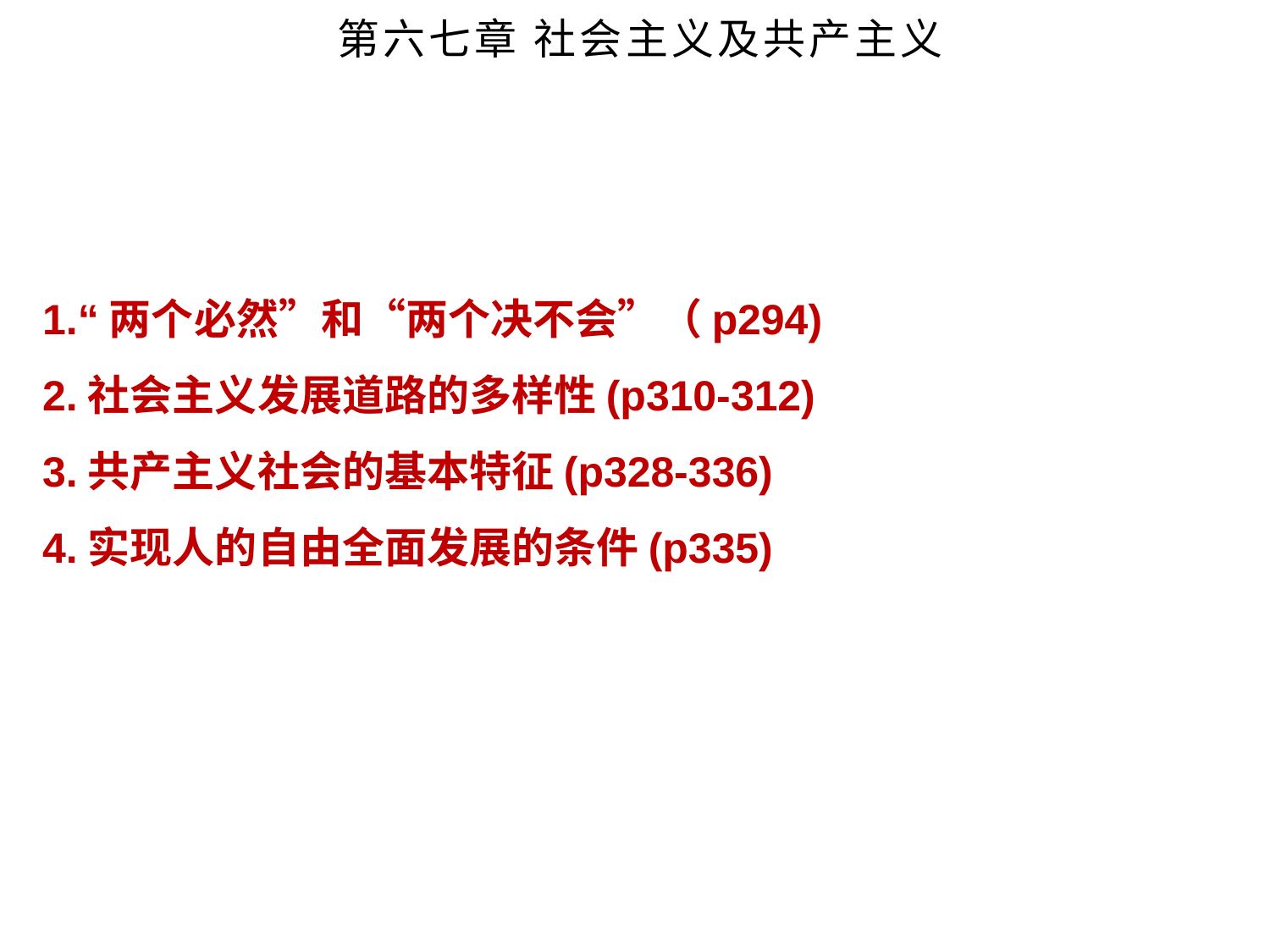

第六七章 社会主义及共产主义
1.“两个必然”和“两个决不会”（p294)
2.社会主义发展道路的多样性(p310-312)
3.共产主义社会的基本特征(p328-336)
4.实现人的自由全面发展的条件(p335)